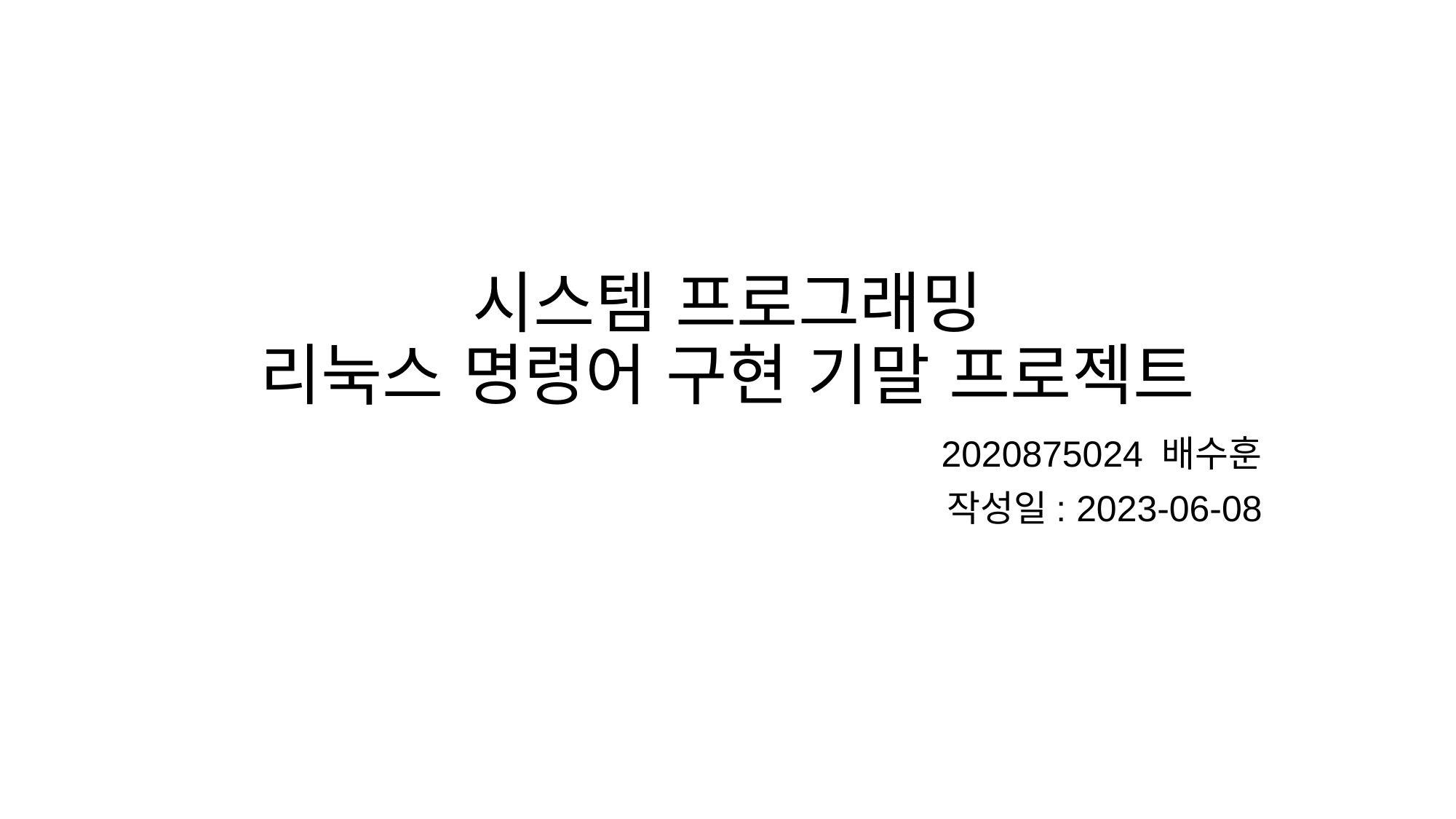

# 시스템 프로그래밍 리눅스 명령어 구현 기말 프로젝트
2020875024 배수훈
작성일: 2023-06-08